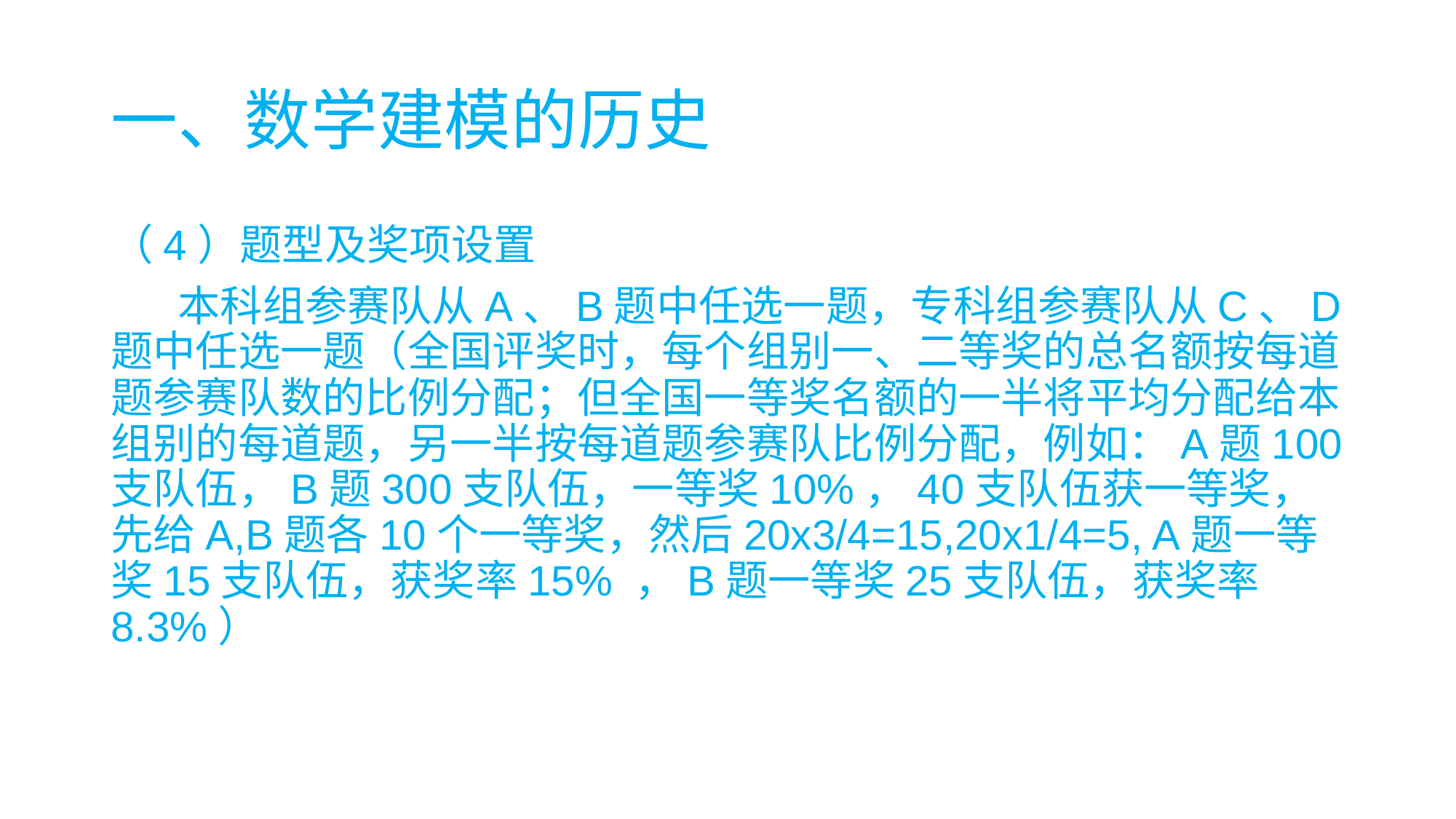

# 一、数学建模的历史
（4）题型及奖项设置
      本科组参赛队从A、B题中任选一题，专科组参赛队从C、D题中任选一题（全国评奖时，每个组别一、二等奖的总名额按每道题参赛队数的比例分配；但全国一等奖名额的一半将平均分配给本组别的每道题，另一半按每道题参赛队比例分配，例如：A题100支队伍，B题300支队伍，一等奖10%，40支队伍获一等奖，先给A,B题各10个一等奖，然后20x3/4=15,20x1/4=5, A题一等奖15支队伍，获奖率15% ，B题一等奖25支队伍，获奖率8.3%）